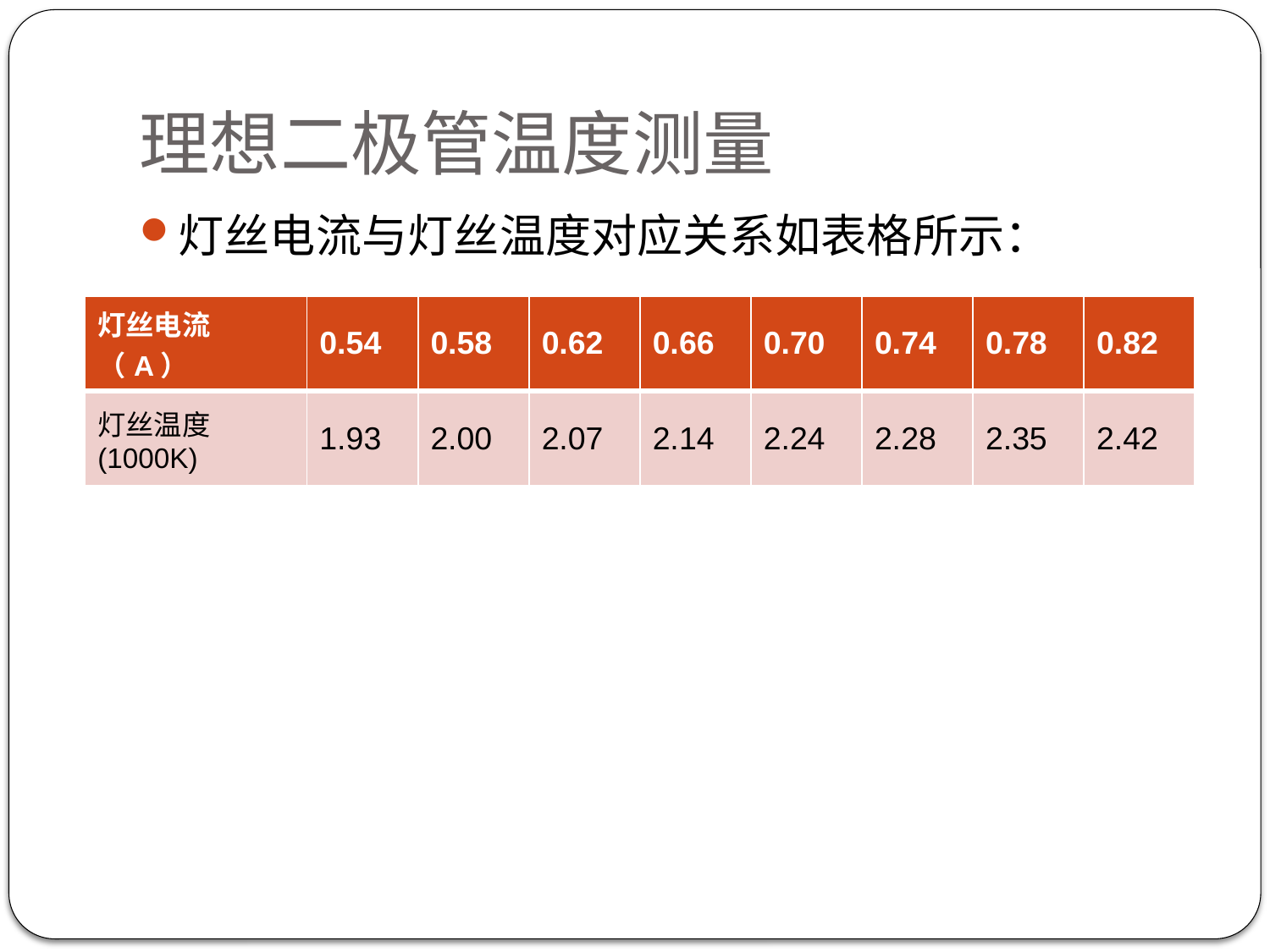

# 理想二极管温度测量
灯丝电流与灯丝温度对应关系如表格所示：
| 灯丝电流（A） | 0.54 | 0.58 | 0.62 | 0.66 | 0.70 | 0.74 | 0.78 | 0.82 |
| --- | --- | --- | --- | --- | --- | --- | --- | --- |
| 灯丝温度(1000K) | 1.93 | 2.00 | 2.07 | 2.14 | 2.24 | 2.28 | 2.35 | 2.42 |